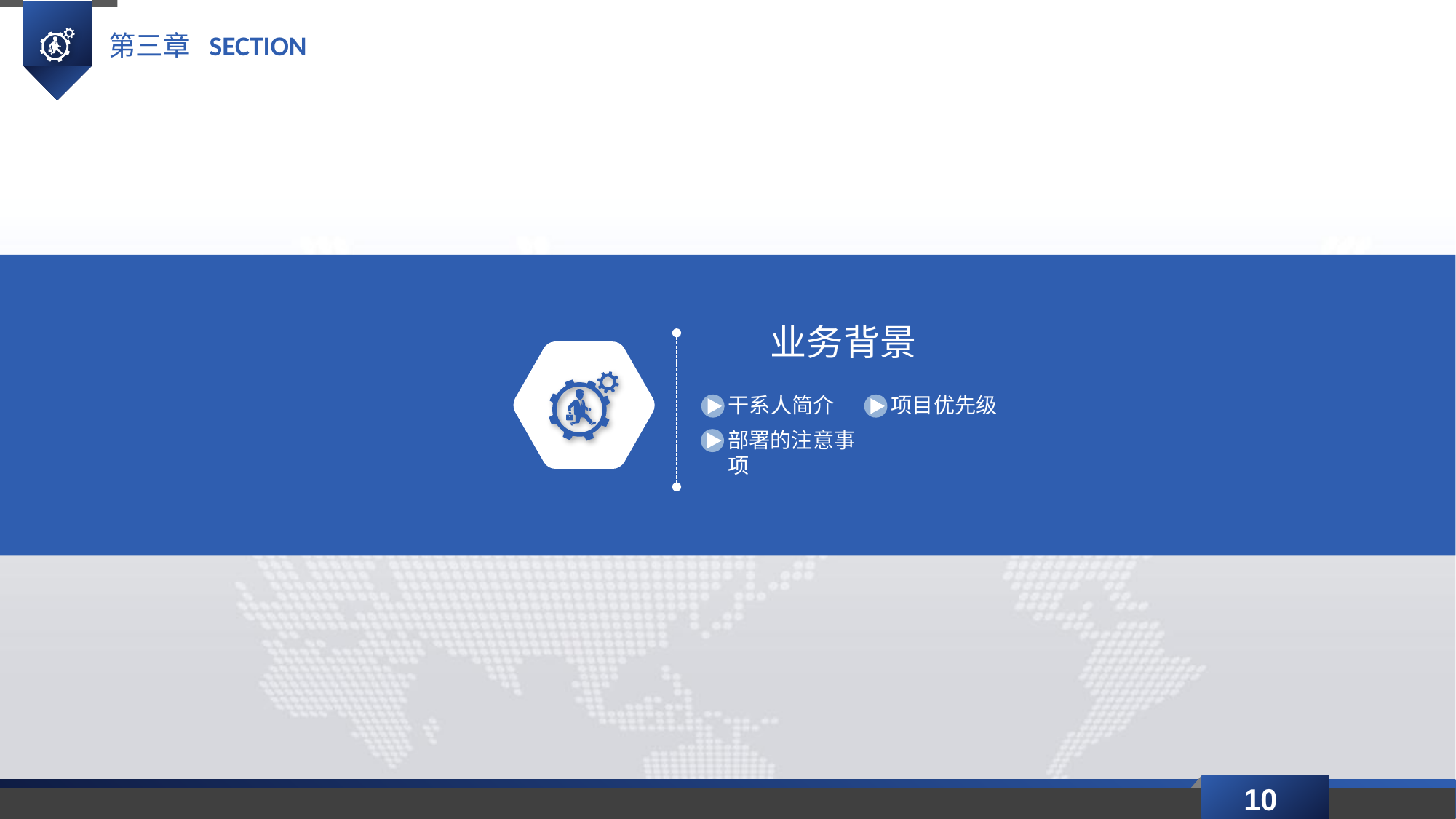

第三章  SECTION

业务背景

干系人简介

项目优先级

部署的注意事项

10

延时符